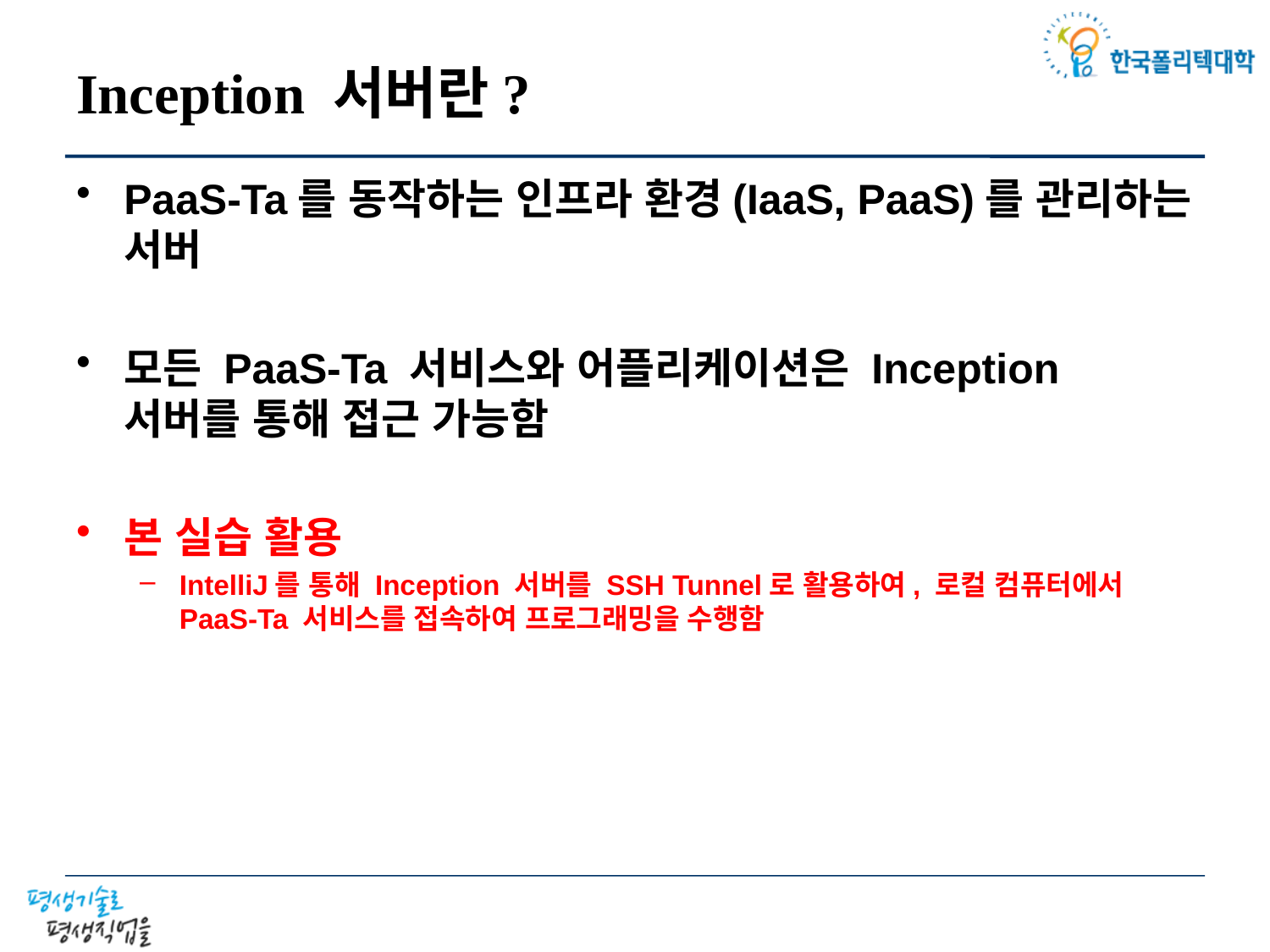

# Inception 서버란?
PaaS-Ta를 동작하는 인프라 환경(IaaS, PaaS)를 관리하는 서버

모든 PaaS-Ta 서비스와 어플리케이션은 Inception 서버를 통해 접근 가능함

본 실습 활용
IntelliJ를 통해 Inception 서버를 SSH Tunnel로 활용하여, 로컬 컴퓨터에서 PaaS-Ta 서비스를 접속하여 프로그래밍을 수행함